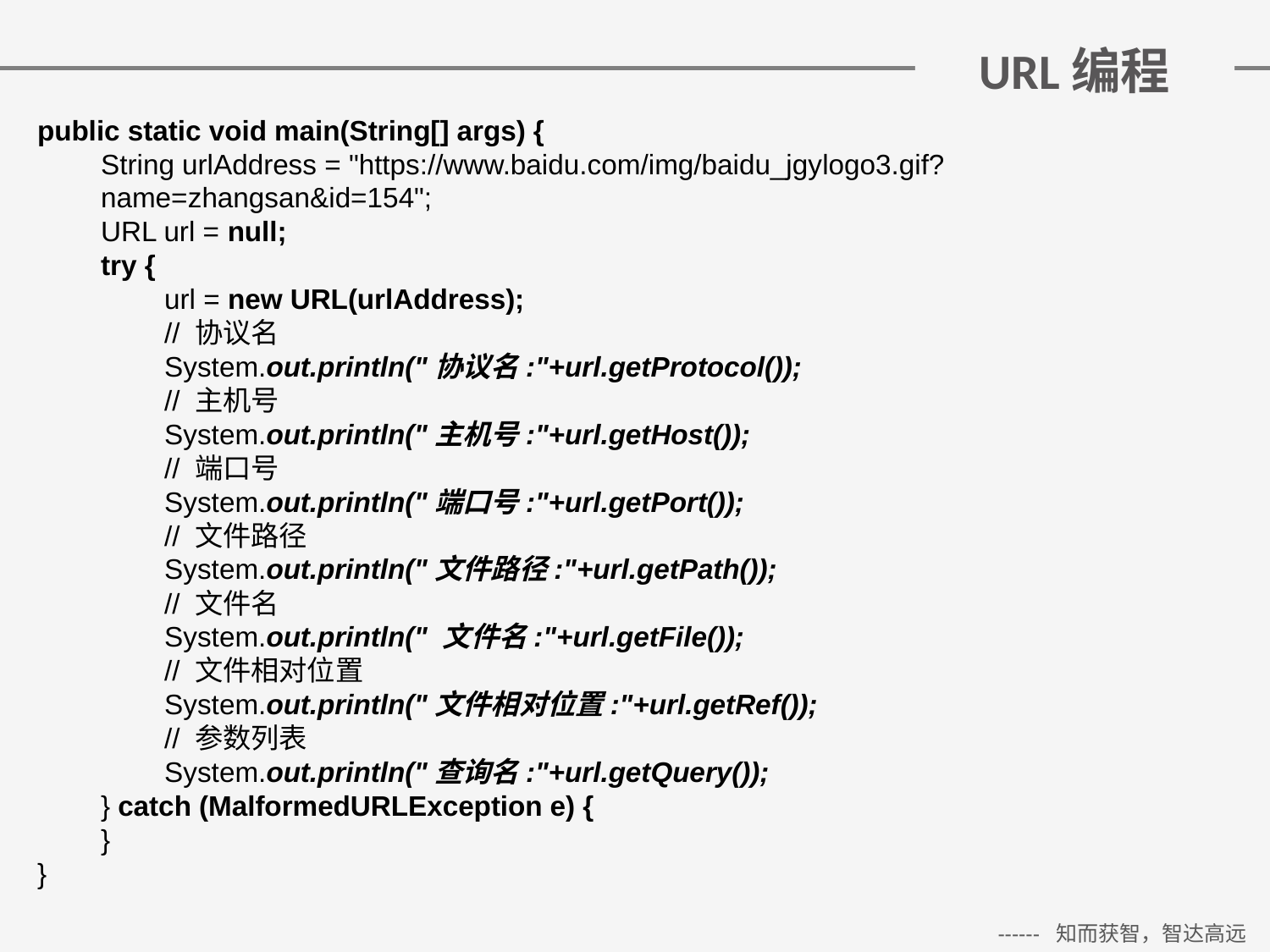

# URL编程
public static void main(String[] args) {
String urlAddress = "https://www.baidu.com/img/baidu_jgylogo3.gif?name=zhangsan&id=154";
URL url = null;
try {
url = new URL(urlAddress);
// 协议名
System.out.println("协议名:"+url.getProtocol());
// 主机号
System.out.println("主机号:"+url.getHost());
// 端口号
System.out.println("端口号:"+url.getPort());
// 文件路径
System.out.println("文件路径:"+url.getPath());
// 文件名
System.out.println(" 文件名:"+url.getFile());
// 文件相对位置
System.out.println("文件相对位置:"+url.getRef());
// 参数列表
System.out.println("查询名:"+url.getQuery());
} catch (MalformedURLException e) {
}
}